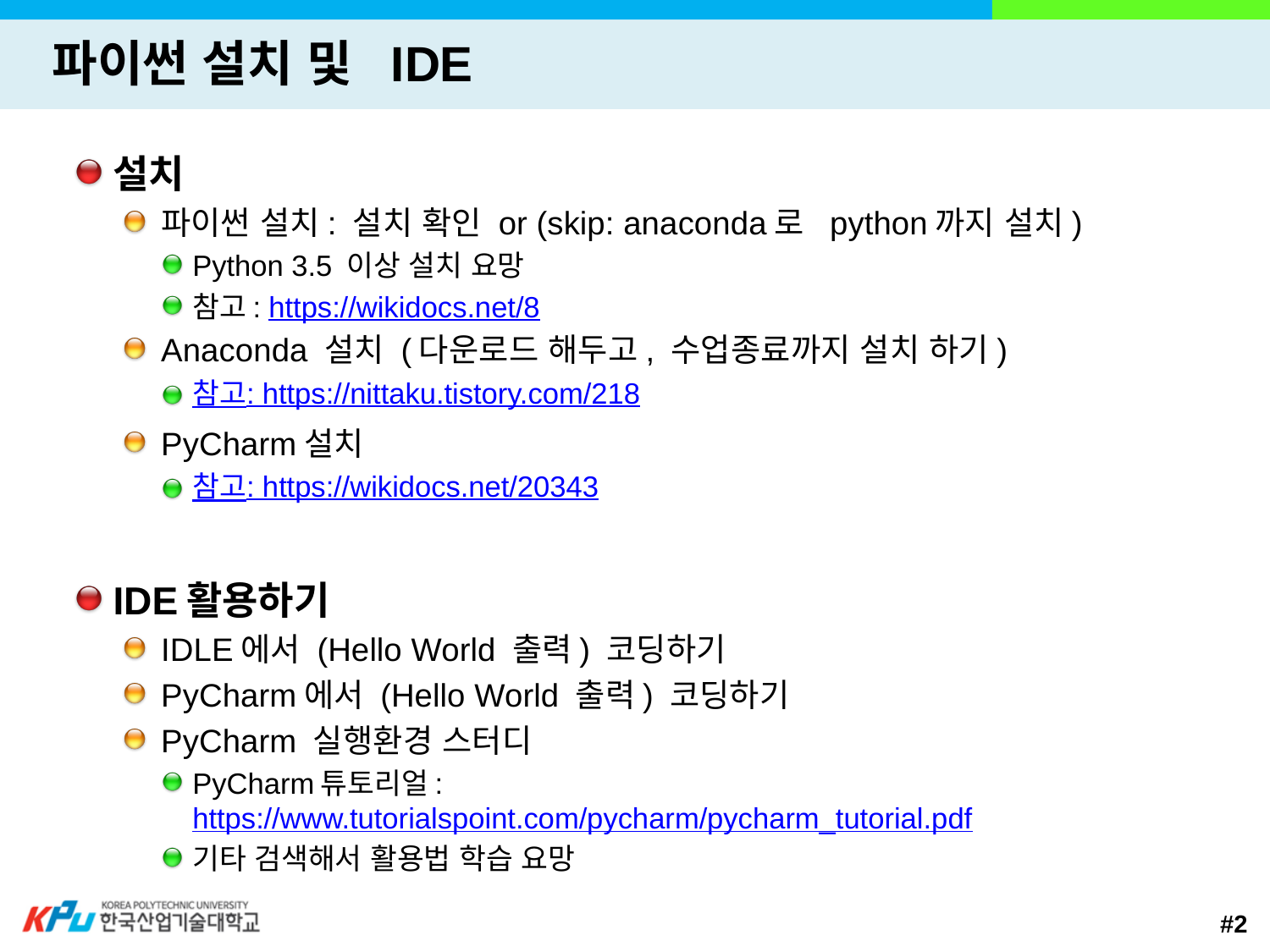

# 파이썬 설치 및  IDE
설치
파이썬 설치: 설치 확인 or (skip: anaconda로  python까지 설치)
Python 3.5 이상 설치 요망
참고: https://wikidocs.net/8
Anaconda 설치 (다운로드 해두고, 수업종료까지 설치 하기)
참고: https://nittaku.tistory.com/218
PyCharm설치
참고: https://wikidocs.net/20343

IDE활용하기
IDLE에서 (Hello World 출력) 코딩하기
PyCharm에서 (Hello World 출력) 코딩하기
PyCharm 실행환경 스터디
PyCharm튜토리얼: https://www.tutorialspoint.com/pycharm/pycharm_tutorial.pdf
기타 검색해서 활용법 학습 요망